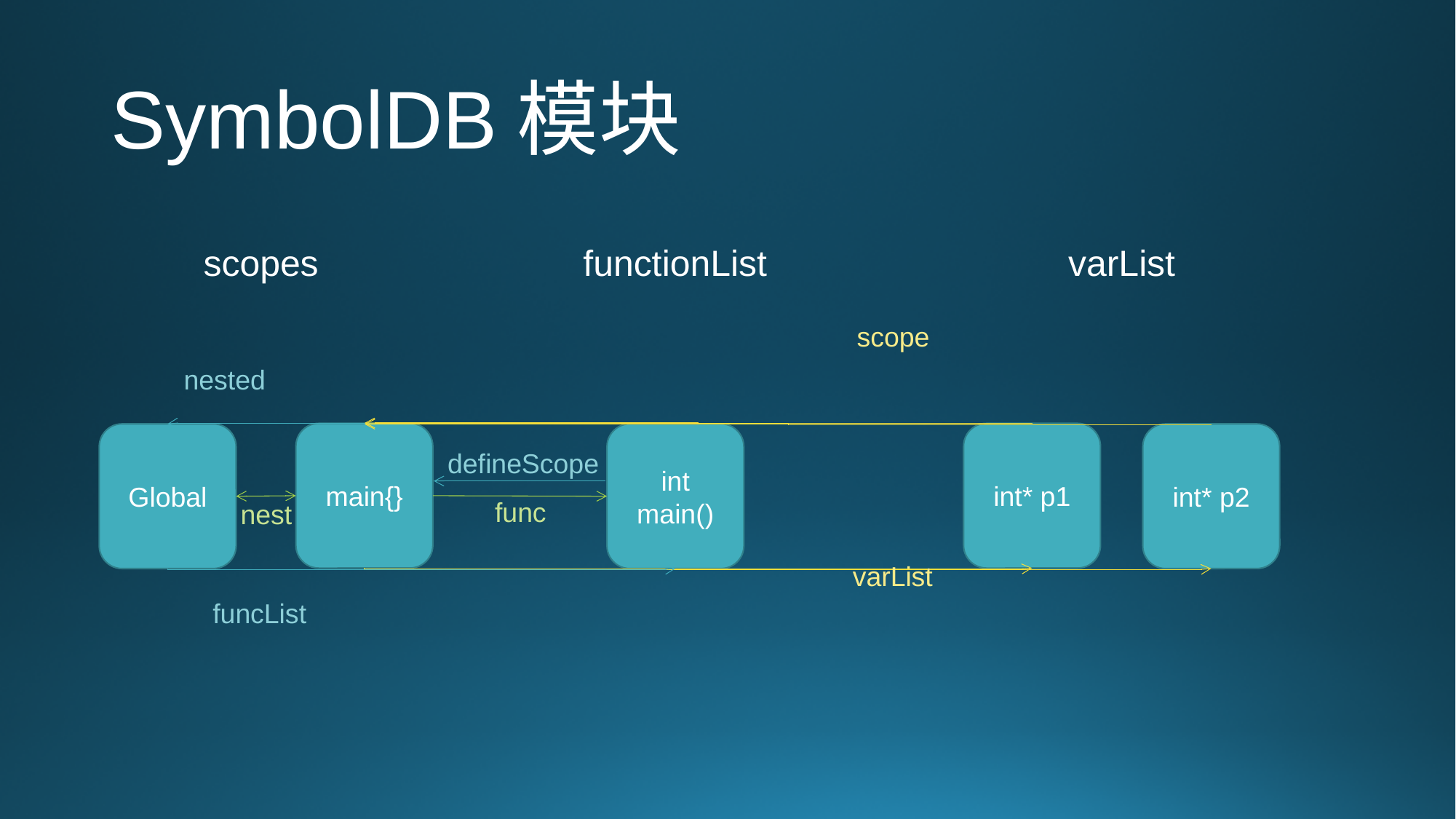

# SymbolDB模块
scopes
functionList
varList
scope
nested
main{}
int* p1
Global
int main()
int* p2
defineScope
func
nest
varList
funcList